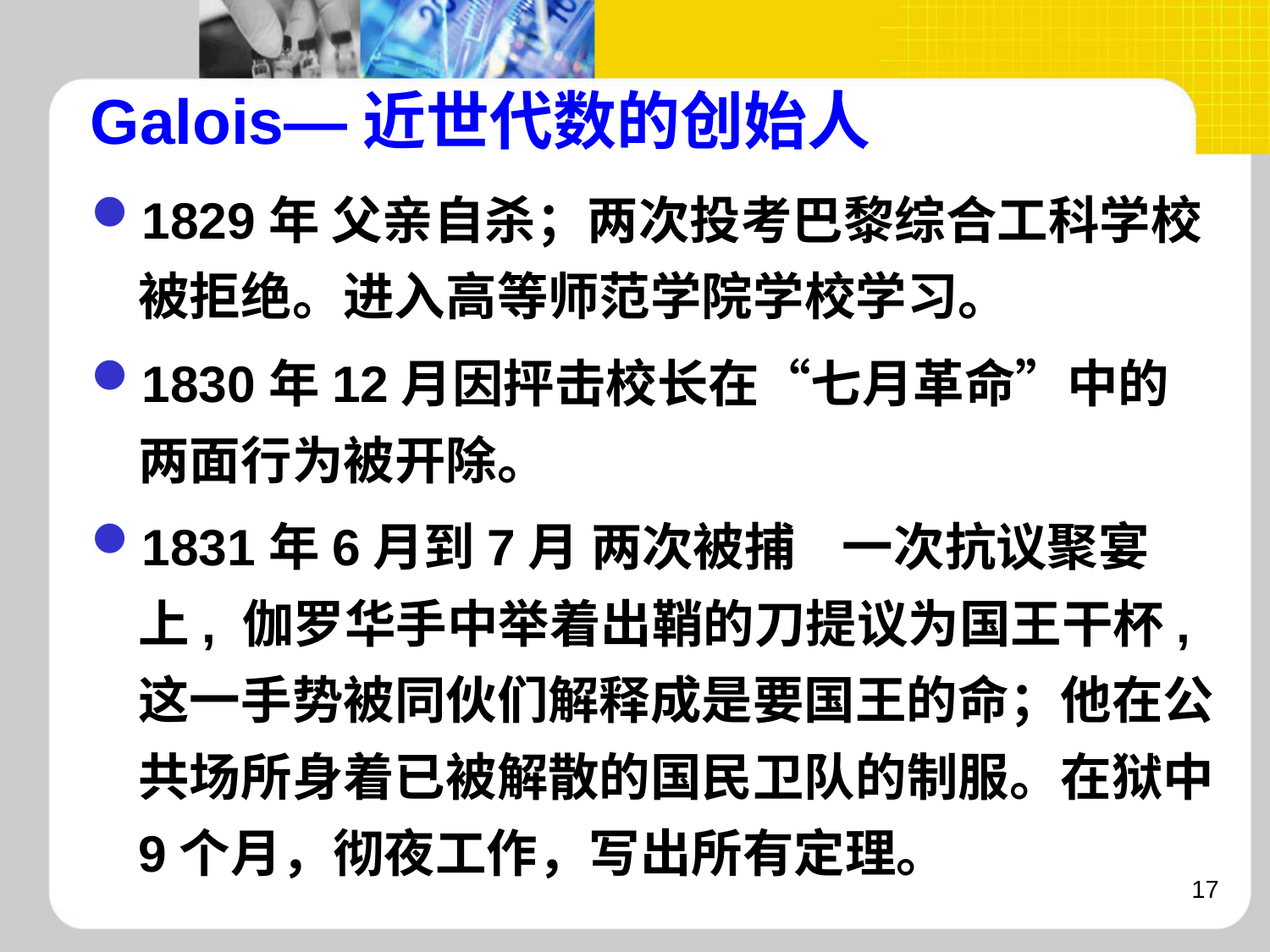

Galois—近世代数的创始人
1829年 父亲自杀；两次投考巴黎综合工科学校被拒绝。进入高等师范学院学校学习。
1830年12月因抨击校长在“七月革命”中的两面行为被开除。
1831年6月到7月 两次被捕    一次抗议聚宴上, 伽罗华手中举着出鞘的刀提议为国王干杯, 这一手势被同伙们解释成是要国王的命；他在公共场所身着已被解散的国民卫队的制服。在狱中9个月，彻夜工作，写出所有定理。
17